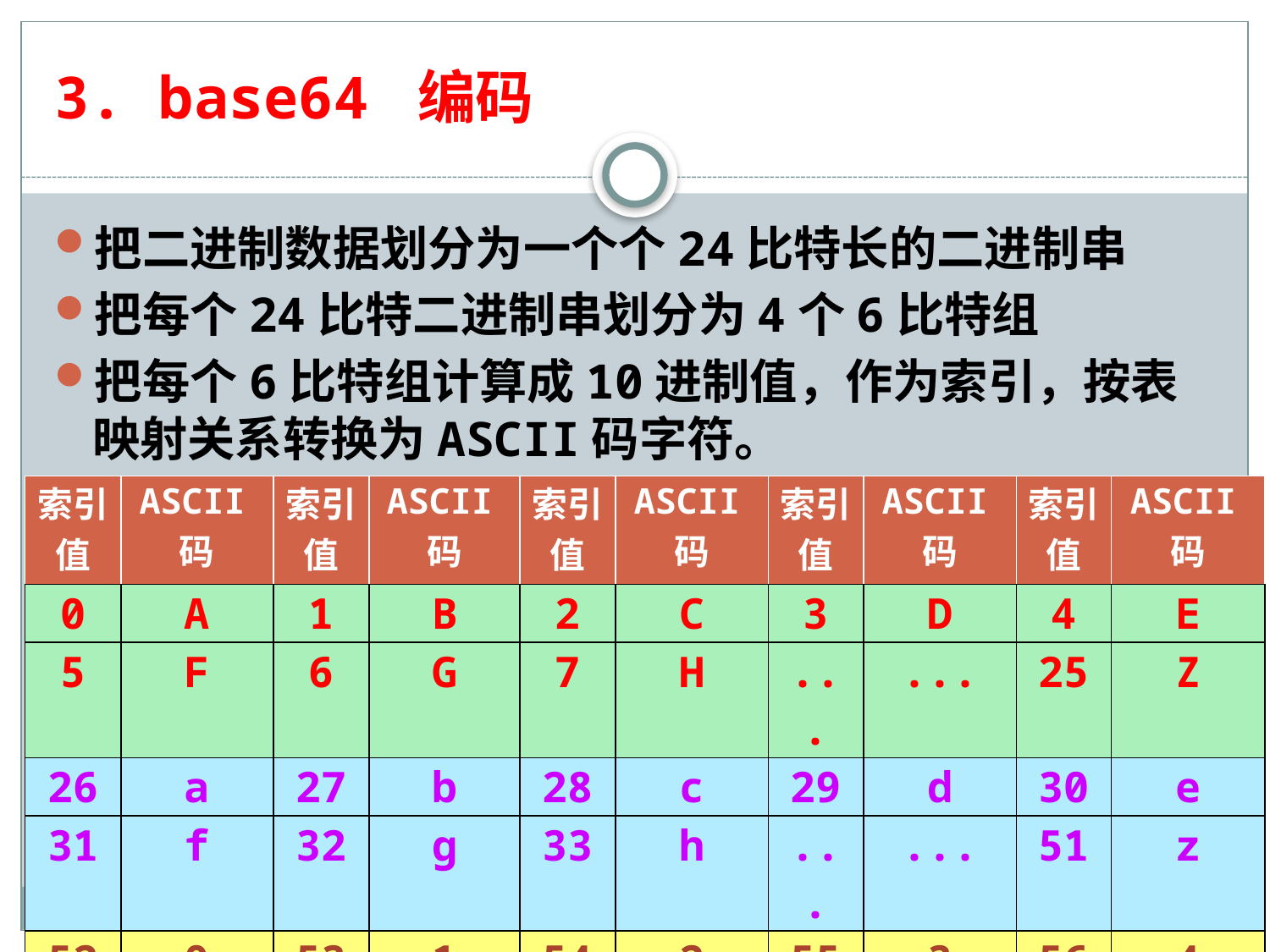

# 3. base64 编码
把二进制数据划分为一个个24比特长的二进制串
把每个24比特二进制串划分为4个6比特组
把每个6比特组计算成10进制值，作为索引，按表映射关系转换为ASCII码字符。

| 索引值 | ASCII码 | 索引值 | ASCII码 | 索引值 | ASCII码 | 索引值 | ASCII码 | 索引值 | ASCII码 |
| --- | --- | --- | --- | --- | --- | --- | --- | --- | --- |
| 0 | A | 1 | B | 2 | C | 3 | D | 4 | E |
| 5 | F | 6 | G | 7 | H | ... | ... | 25 | Z |
| 26 | a | 27 | b | 28 | c | 29 | d | 30 | e |
| 31 | f | 32 | g | 33 | h | ... | ... | 51 | z |
| 52 | 0 | 53 | 1 | 54 | 2 | 55 | 3 | 56 | 4 |
| 57 | 5 | ... | ... | 61 | 9 | 62 | + | 63 | / |